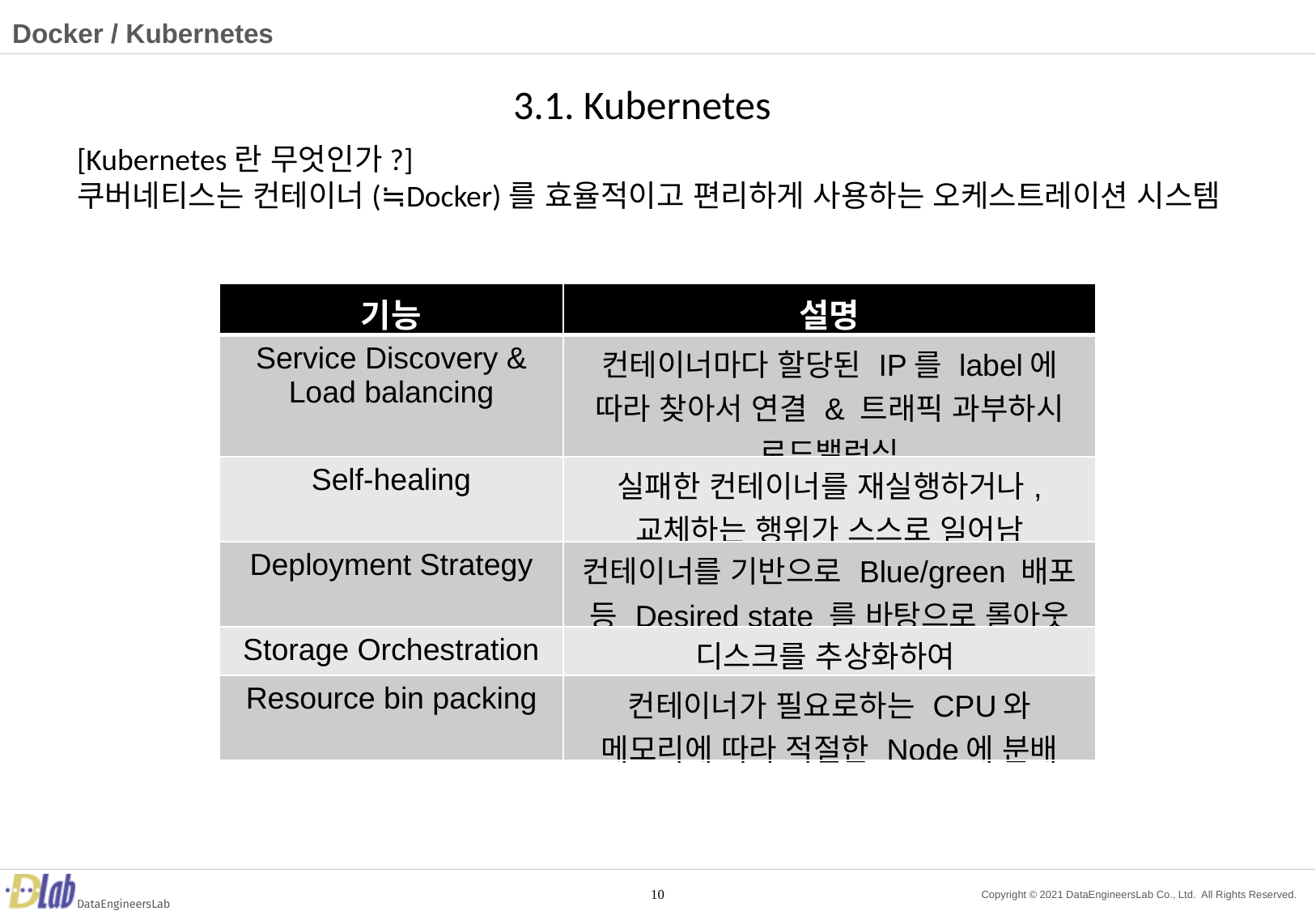

# Docker / Kubernetes
3.1. Kubernetes
[Kubernetes란 무엇인가?]
쿠버네티스는 컨테이너(≒Docker)를 효율적이고 편리하게 사용하는 오케스트레이션 시스템
| 기능 | 설명 |
| --- | --- |
| Service Discovery & Load balancing | 컨테이너마다 할당된 IP를 label에 따라 찾아서 연결 & 트래픽 과부하시 로드밸런싱 |
| Self-healing | 실패한 컨테이너를 재실행하거나, 교체하는 행위가 스스로 일어남 |
| Deployment Strategy | 컨테이너를 기반으로 Blue/green 배포 등 Desired state 를 바탕으로 롤아웃 |
| Storage Orchestration | 디스크를 추상화하여 |
| Resource bin packing | 컨테이너가 필요로하는 CPU와 메모리에 따라 적절한 Node에 분배 |
10